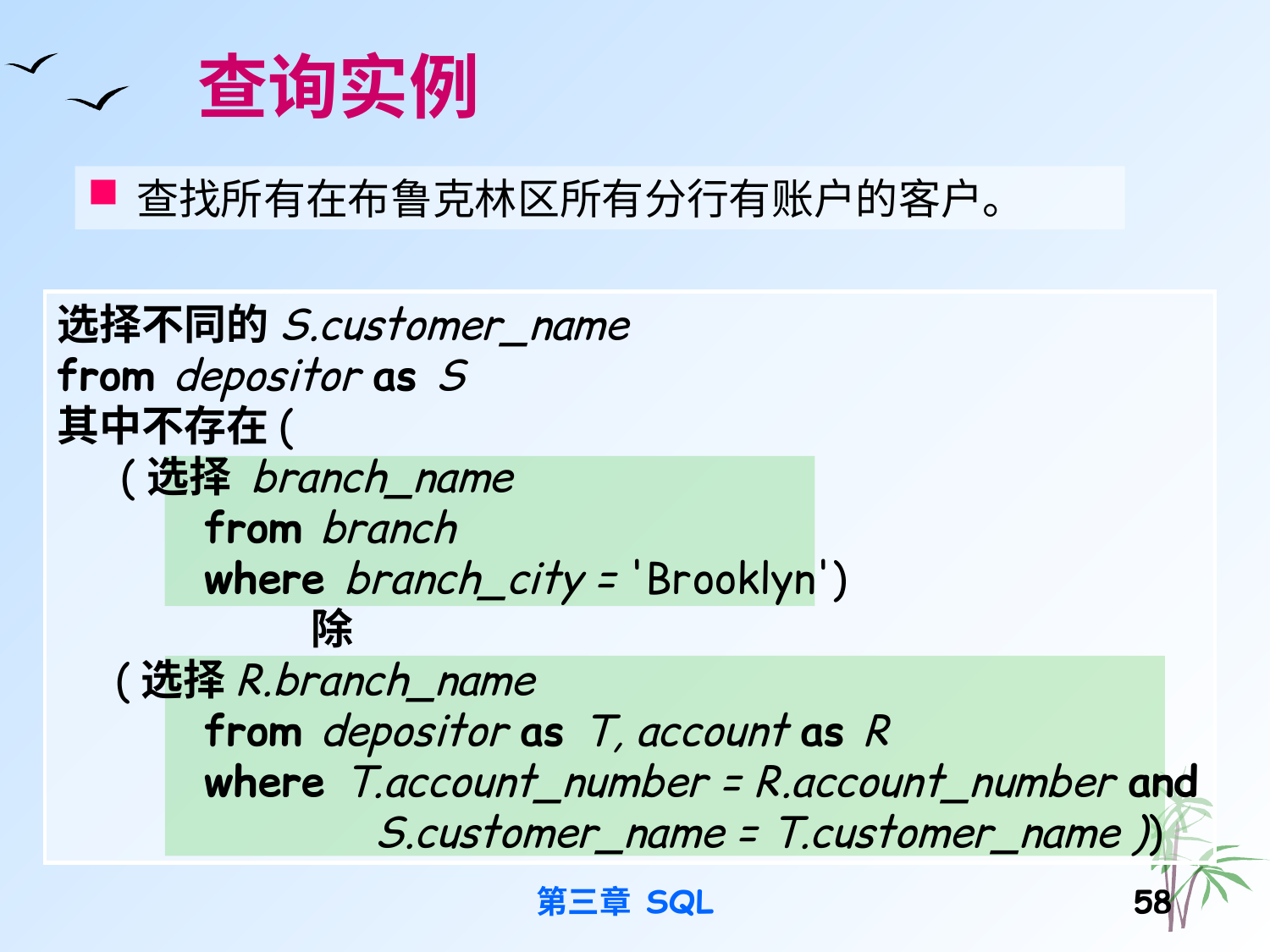

查询实例
查找所有在布鲁克林区所有分行有账户的客户。
选择不同的S.customer_name
from depositor as S
其中不存在(
     (选择 branch_name
        from branch
        where branch_city = 'Brooklyn')
           	除
     (选择R.branch_name
        from depositor as T, account as R
        where T.account_number = R.account_number and
		     S.customer_name = T.customer_name ))

第三章 SQL
58